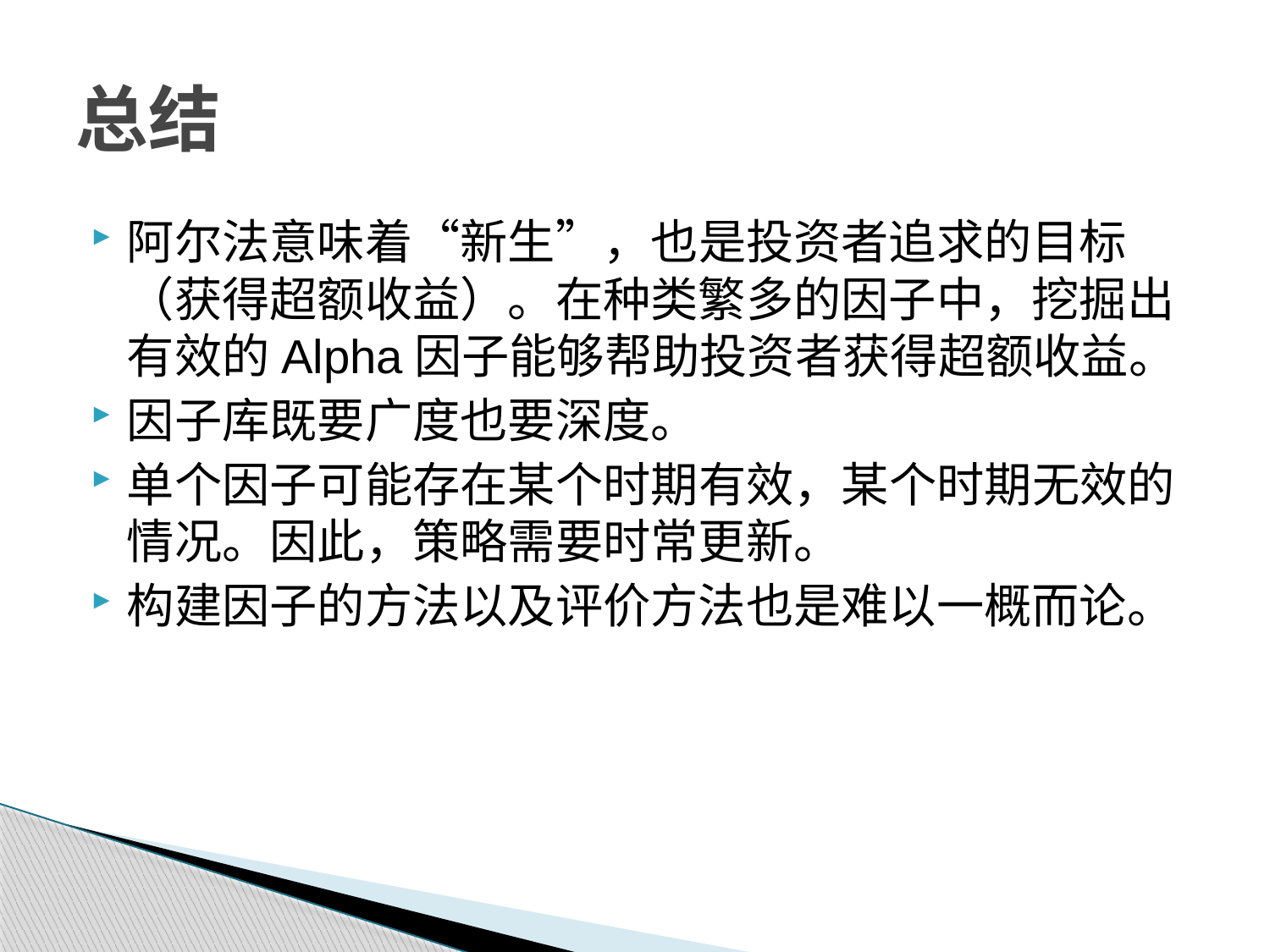

# 总结
阿尔法意味着“新生”，也是投资者追求的目标（获得超额收益）。在种类繁多的因子中，挖掘出有效的Alpha因子能够帮助投资者获得超额收益。
因子库既要广度也要深度。
单个因子可能存在某个时期有效，某个时期无效的情况。因此，策略需要时常更新。
构建因子的方法以及评价方法也是难以一概而论。